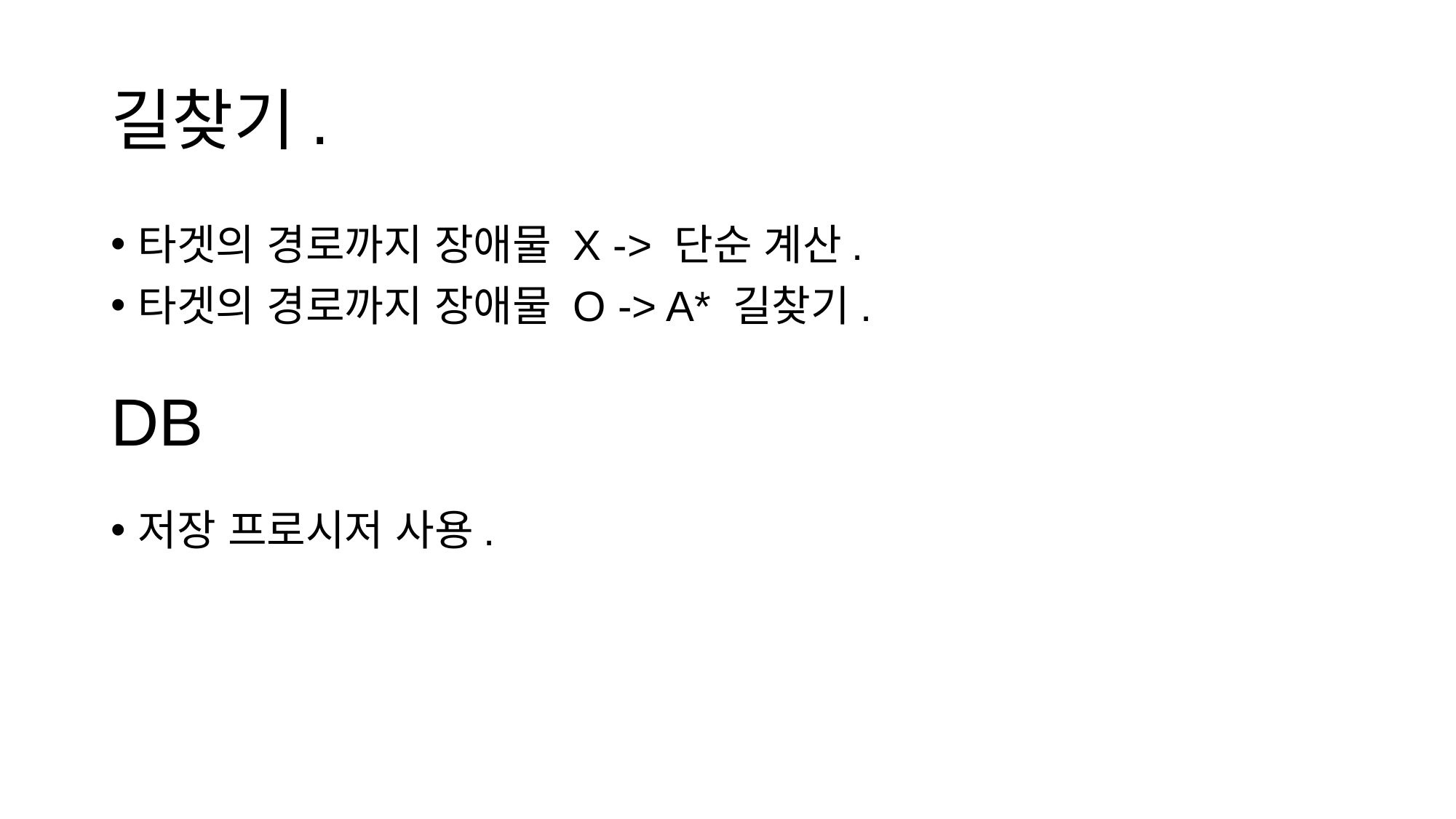

# 길찾기.
타겟의 경로까지 장애물 X -> 단순 계산.
타겟의 경로까지 장애물 O -> A* 길찾기.
DB
저장 프로시저 사용.